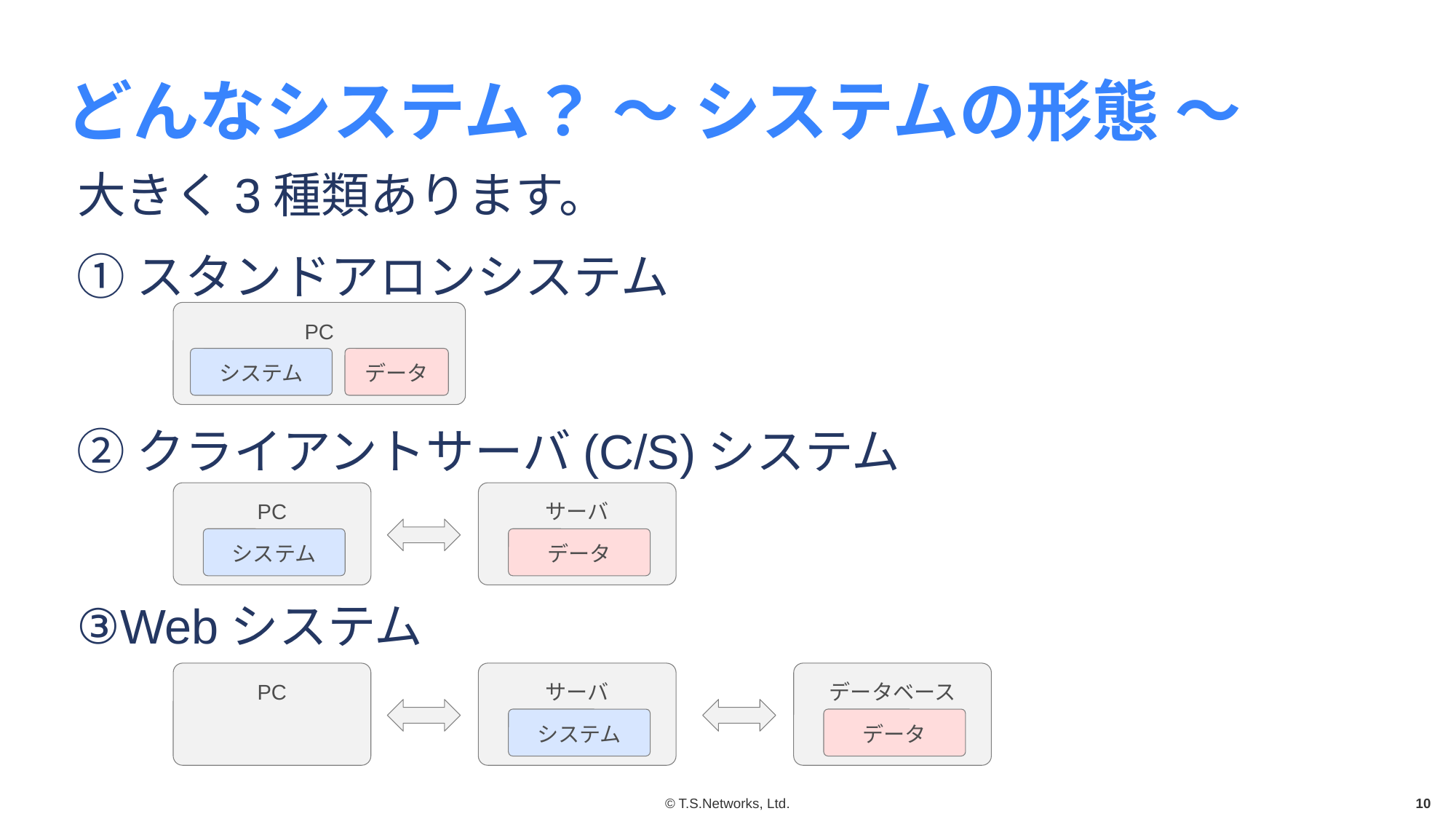

# どんなシステム？ ～ システムの形態 ～
大きく3種類あります。
①スタンドアロンシステム

②クライアントサーバ(C/S)システム

③Webシステム
PC
システム
データ
PC
サーバ

システム
データ
PC
サーバ
データベース

システム
データ
© T.S.Networks, Ltd.
10